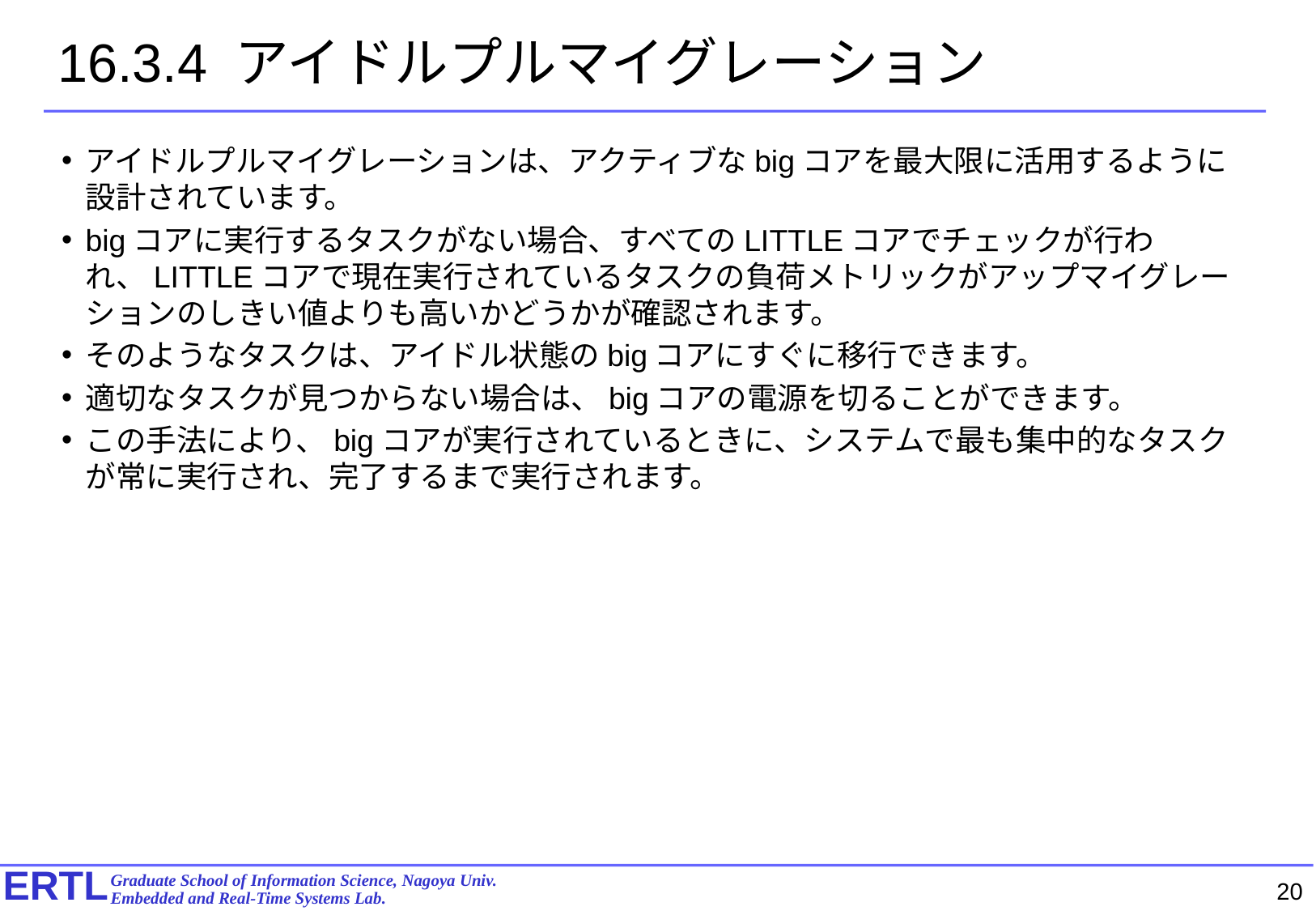

# 16.3.4 アイドルプルマイグレーション
アイドルプルマイグレーションは、アクティブなbigコアを最大限に活用するように設計されています。
bigコアに実行するタスクがない場合、すべてのLITTLEコアでチェックが行われ、LITTLEコアで現在実行されているタスクの負荷メトリックがアップマイグレーションのしきい値よりも高いかどうかが確認されます。
そのようなタスクは、アイドル状態のbigコアにすぐに移行できます。
適切なタスクが見つからない場合は、bigコアの電源を切ることができます。
この手法により、bigコアが実行されているときに、システムで最も集中的なタスクが常に実行され、完了するまで実行されます。
20